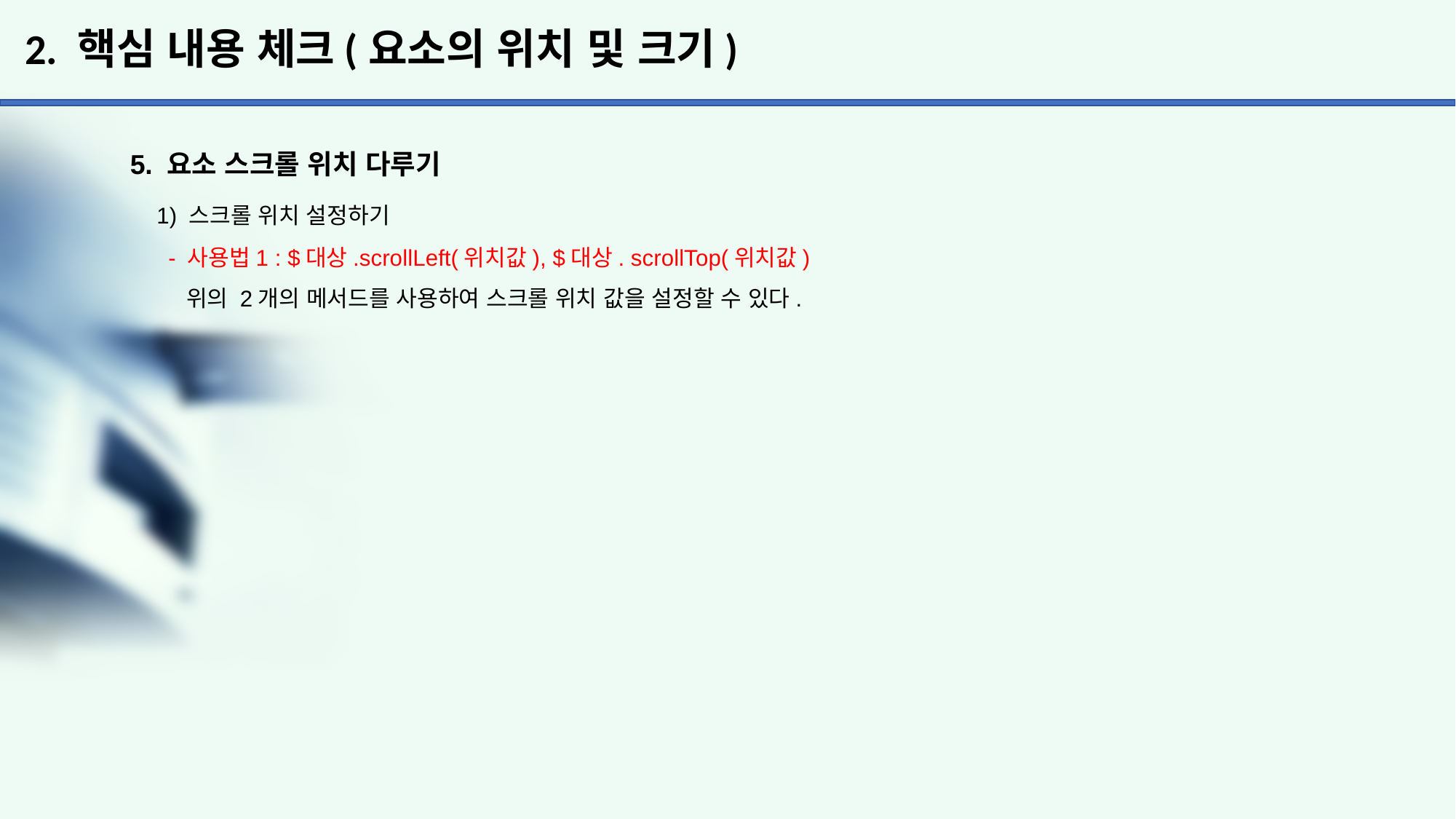

# 2. 핵심 내용 체크(요소의 위치 및 크기)
5. 요소 스크롤 위치 다루기
    1) 스크롤 위치 설정하기
      - 사용법1 : $대상.scrollLeft(위치값), $대상. scrollTop(위치값)
        위의 2개의 메서드를 사용하여 스크롤 위치 값을 설정할 수 있다.